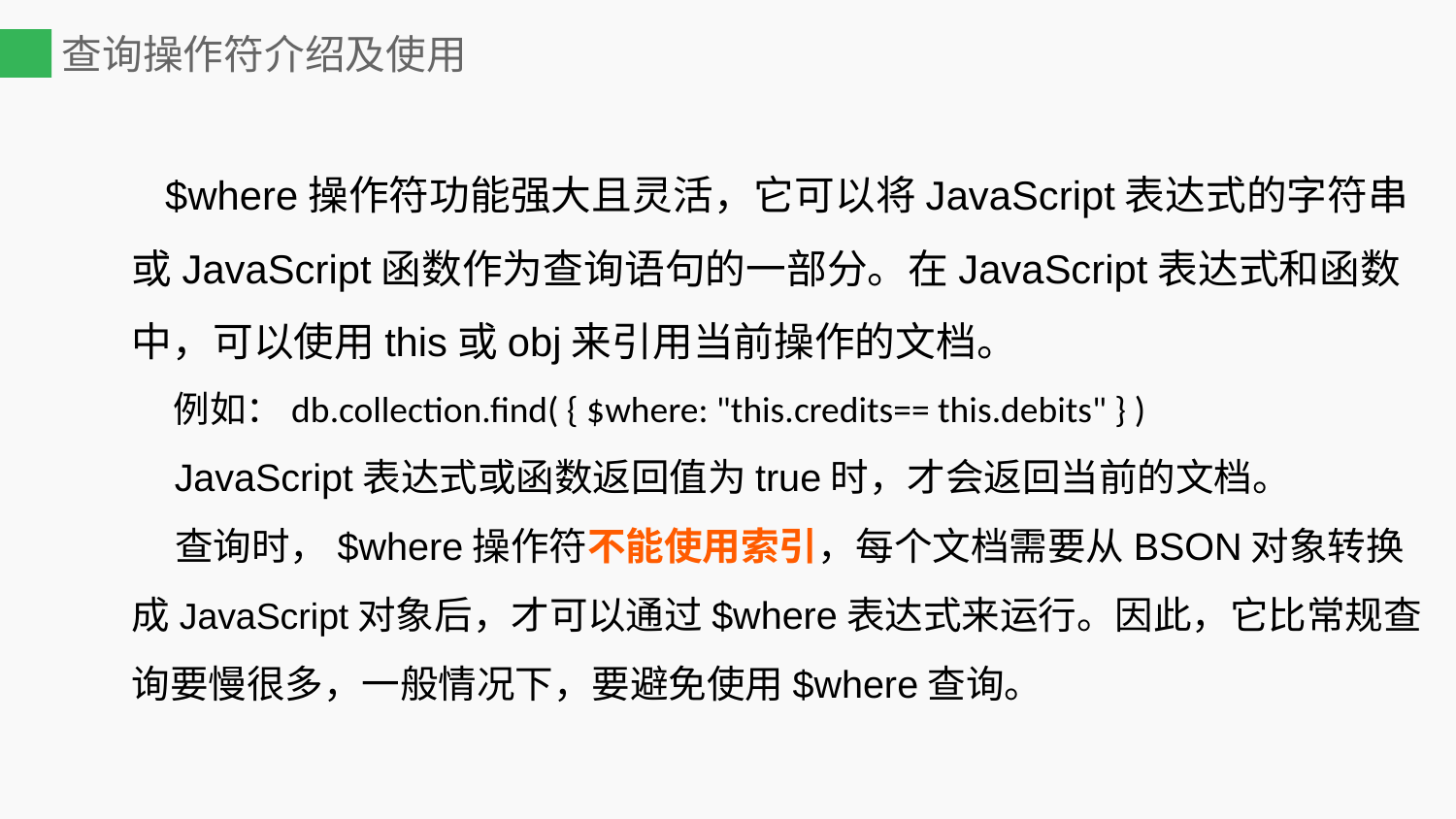

# 查询操作符介绍及使用
   $where操作符功能强大且灵活，它可以将JavaScript表达式的字符串或JavaScript函数作为查询语句的一部分。在JavaScript表达式和函数中，可以使用this或obj来引用当前操作的文档。
    例如：db.collection.find( { $where: "this.credits== this.debits" } )
    JavaScript表达式或函数返回值为true时，才会返回当前的文档。
    查询时，$where操作符不能使用索引，每个文档需要从BSON对象转换成JavaScript对象后，才可以通过$where表达式来运行。因此，它比常规查询要慢很多，一般情况下，要避免使用$where查询。